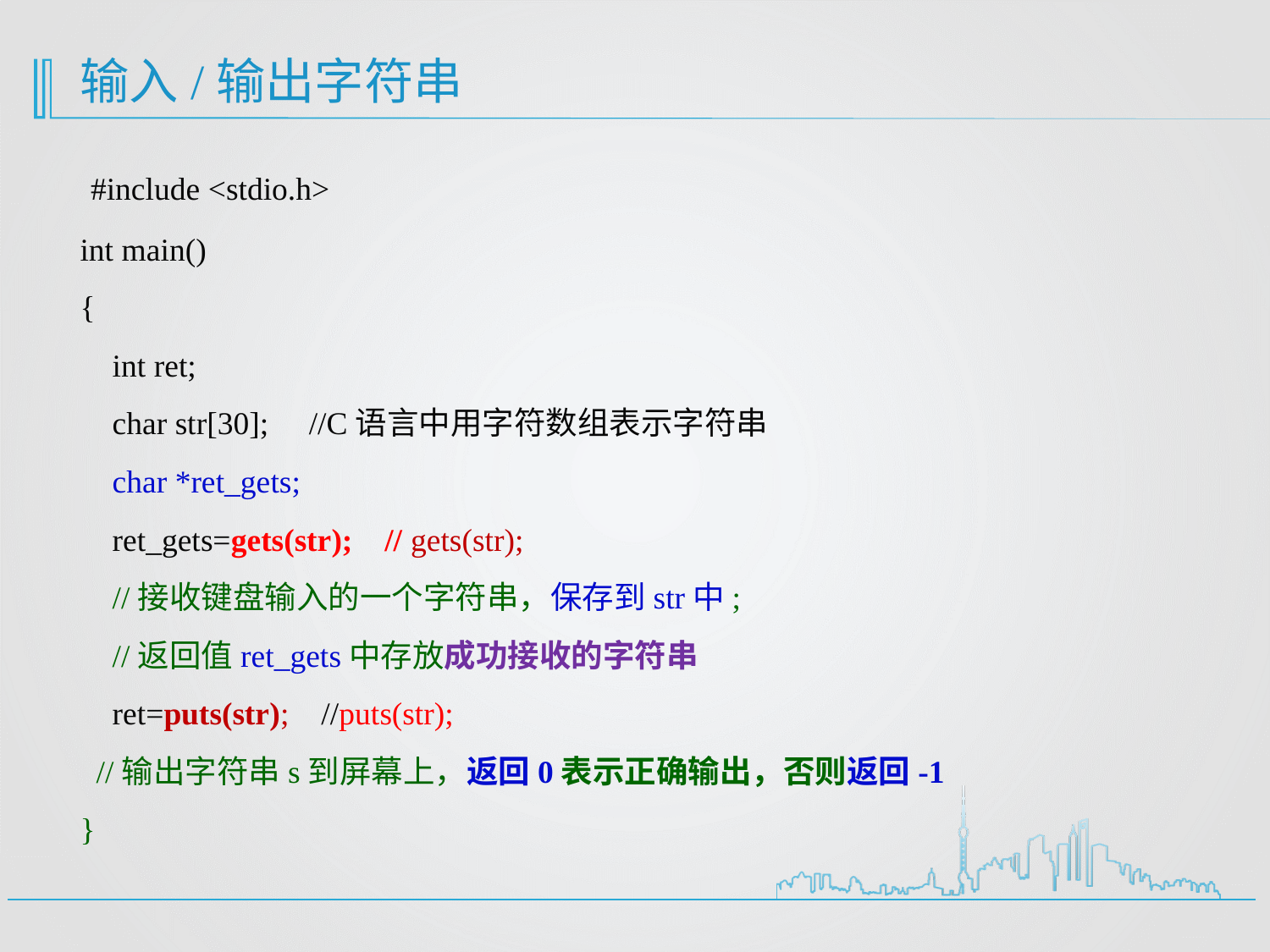

# 输入/输出字符串
 #include <stdio.h>
int main()
{
    int ret;
    char str[30];     //C语言中用字符数组表示字符串
    char *ret_gets;
    ret_gets=gets(str);    // gets(str);
    //接收键盘输入的一个字符串，保存到str中;
    //返回值ret_gets中存放成功接收的字符串
    ret=puts(str);    //puts(str);
  //输出字符串s到屏幕上，返回0表示正确输出，否则返回-1
}